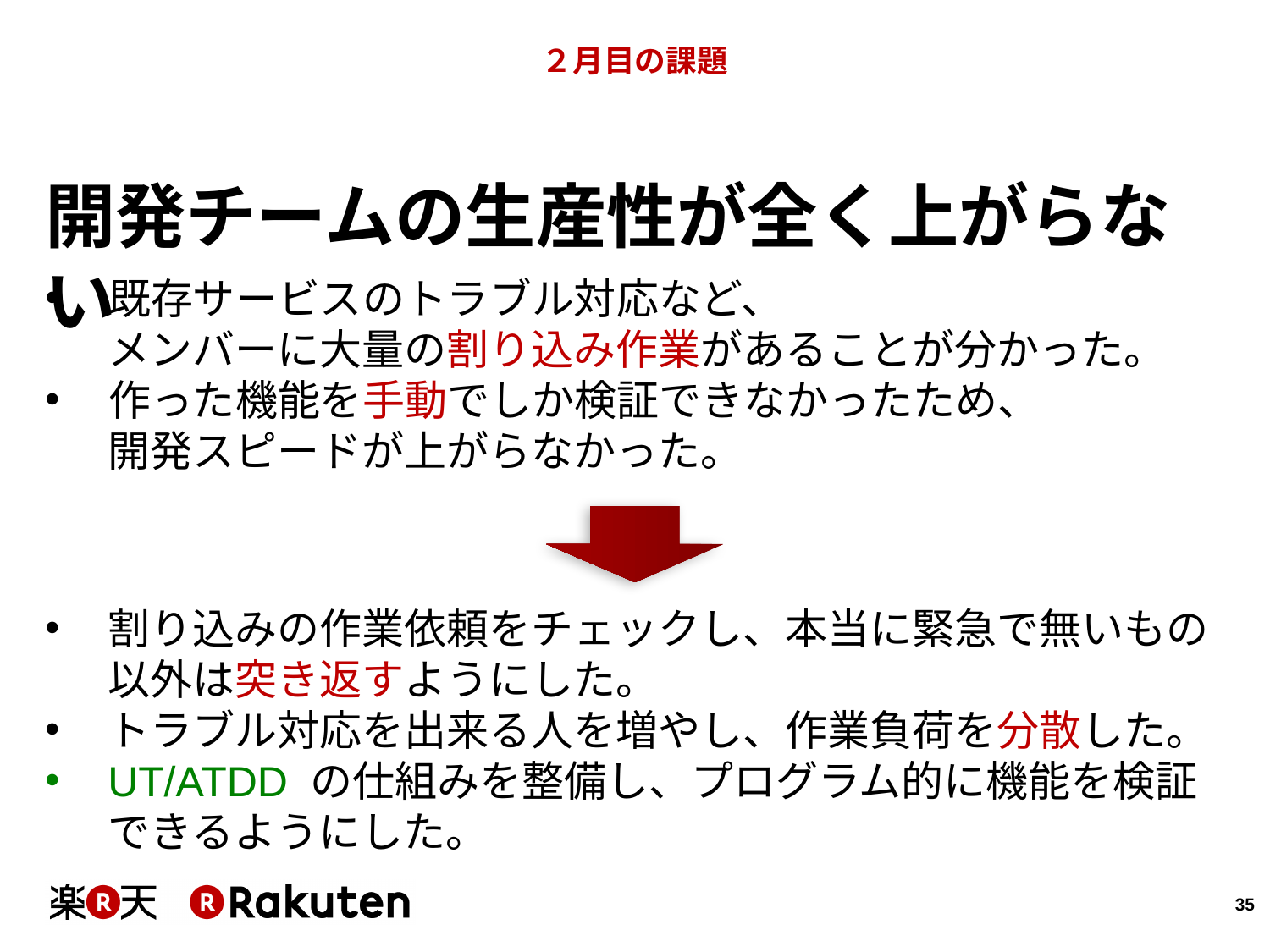

# ２月目の課題
開発チームの生産性が全く上がらない
既存サービスのトラブル対応など、
メンバーに大量の割り込み作業があることが分かった。
作った機能を手動でしか検証できなかったため、
開発スピードが上がらなかった。

割り込みの作業依頼をチェックし、本当に緊急で無いもの以外は突き返すようにした。
トラブル対応を出来る人を増やし、作業負荷を分散した。
UT/ATDD の仕組みを整備し、プログラム的に機能を検証できるようにした。